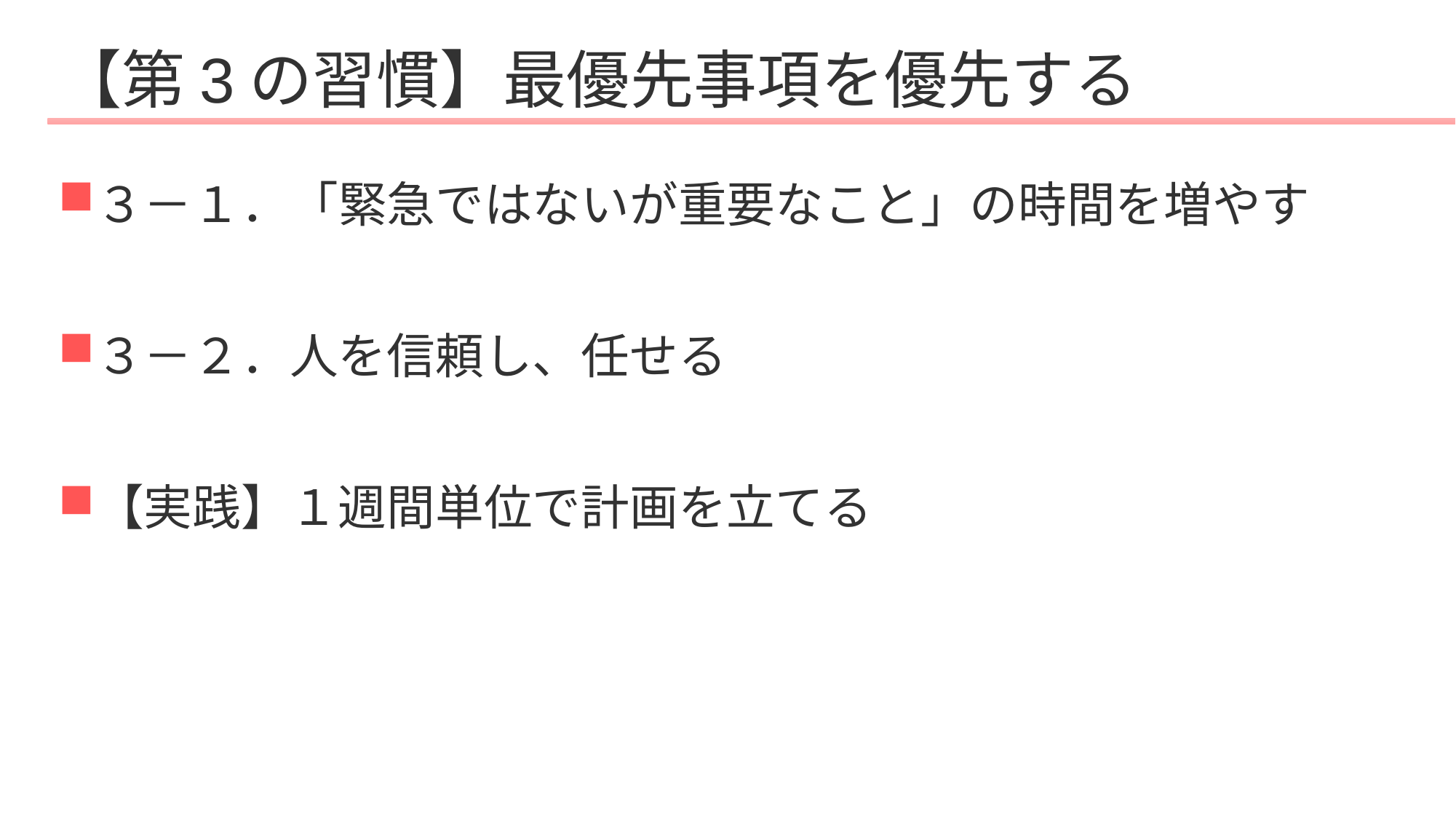

# 【第3の習慣】最優先事項を優先する
３－１．「緊急ではないが重要なこと」の時間を増やす
３－２．人を信頼し、任せる
【実践】１週間単位で計画を立てる
36